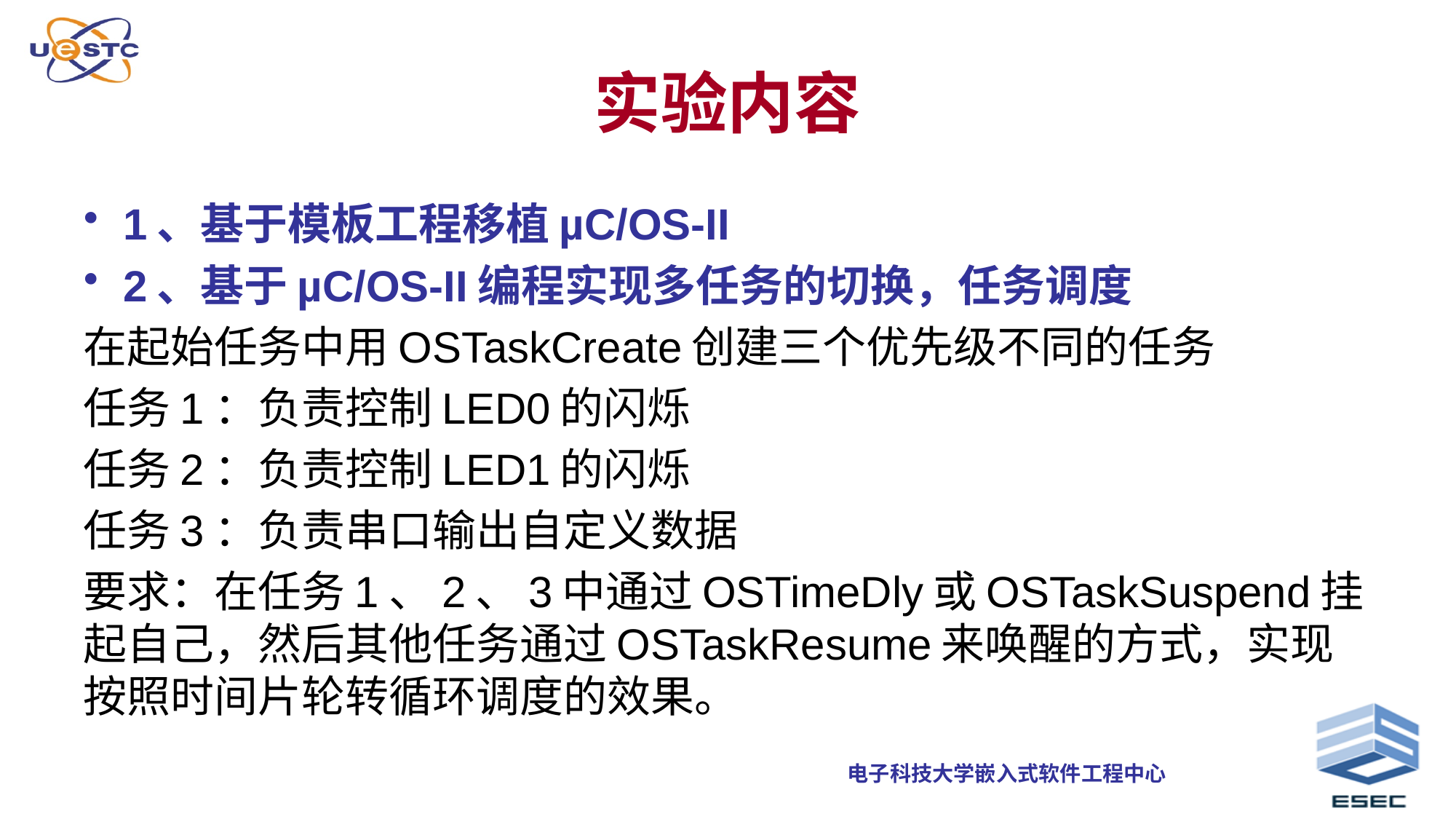

# 实验内容
1、基于模板工程移植µC/OS-II
2、基于µC/OS-II编程实现多任务的切换，任务调度
在起始任务中用OSTaskCreate创建三个优先级不同的任务
任务1：负责控制LED0的闪烁
任务2：负责控制LED1的闪烁
任务3：负责串口输出自定义数据
要求：在任务1、2、3中通过OSTimeDly或OSTaskSuspend挂起自己，然后其他任务通过OSTaskResume来唤醒的方式，实现按照时间片轮转循环调度的效果。